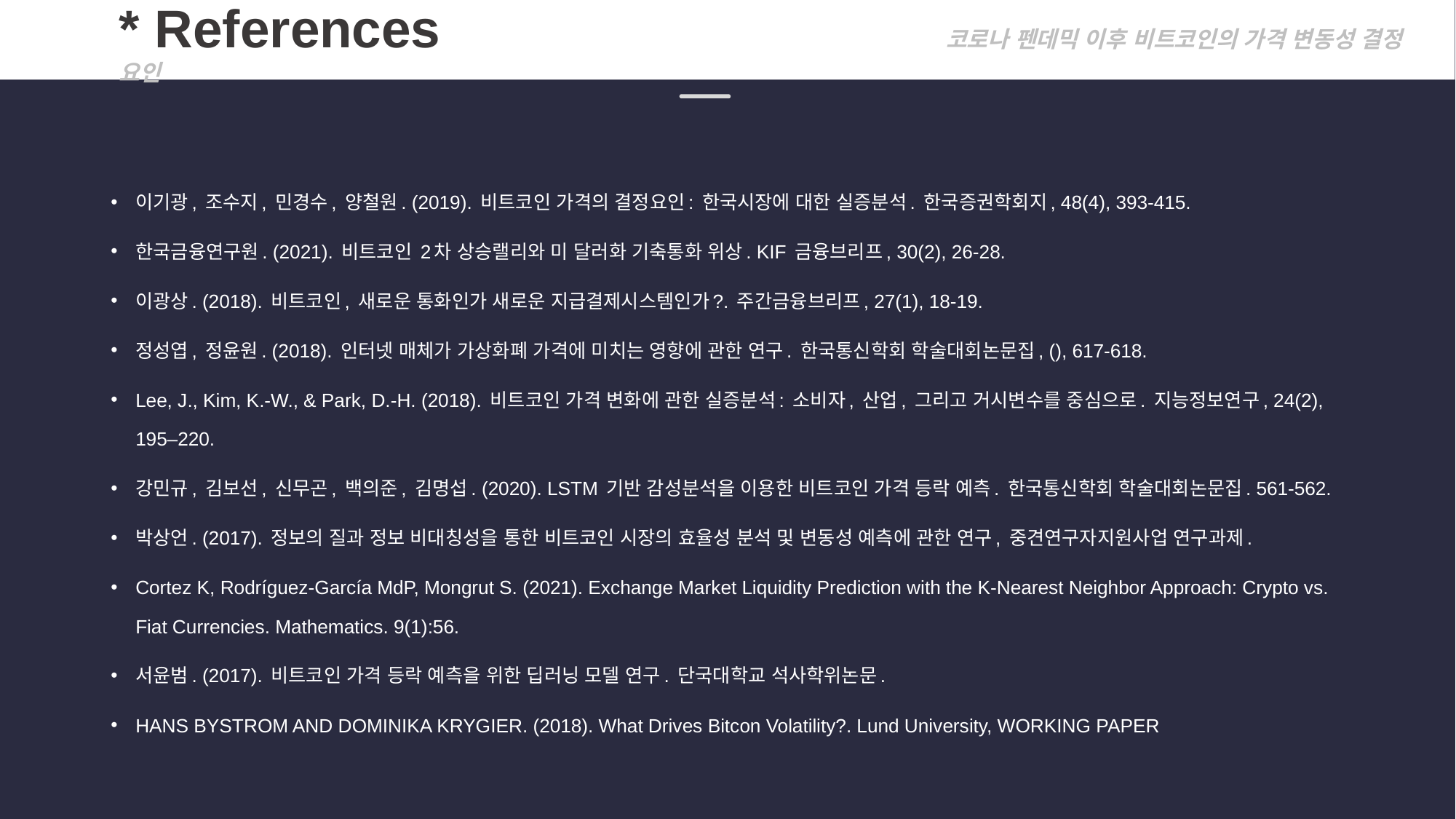

* References					         코로나 펜데믹 이후 비트코인의 가격 변동성 결정 요인

이기광, 조수지, 민경수, 양철원. (2019). 비트코인 가격의 결정요인: 한국시장에 대한 실증분석. 한국증권학회지, 48(4), 393-415.
한국금융연구원. (2021). 비트코인 2차 상승랠리와 미 달러화 기축통화 위상. KIF 금융브리프, 30(2), 26-28.
이광상. (2018). 비트코인, 새로운 통화인가 새로운 지급결제시스템인가?. 주간금융브리프, 27(1), 18-19.
정성엽, 정윤원. (2018). 인터넷 매체가 가상화폐 가격에 미치는 영향에 관한 연구. 한국통신학회 학술대회논문집, (), 617-618.
Lee, J., Kim, K.-W., & Park, D.-H. (2018). 비트코인 가격 변화에 관한 실증분석: 소비자, 산업, 그리고 거시변수를 중심으로. 지능정보연구, 24(2), 195–220.
강민규, 김보선, 신무곤, 백의준, 김명섭. (2020). LSTM 기반 감성분석을 이용한 비트코인 가격 등락 예측. 한국통신학회 학술대회논문집. 561-562.
박상언. (2017). 정보의 질과 정보 비대칭성을 통한 비트코인 시장의 효율성 분석 및 변동성 예측에 관한 연구, 중견연구자지원사업 연구과제.
Cortez K, Rodríguez-García MdP, Mongrut S. (2021). Exchange Market Liquidity Prediction with the K-Nearest Neighbor Approach: Crypto vs. Fiat Currencies. Mathematics. 9(1):56.
서윤범. (2017). 비트코인 가격 등락 예측을 위한 딥러닝 모델 연구. 단국대학교 석사학위논문.
HANS BYSTROM AND DOMINIKA KRYGIER. (2018). What Drives Bitcon Volatility?. Lund University, WORKING PAPER